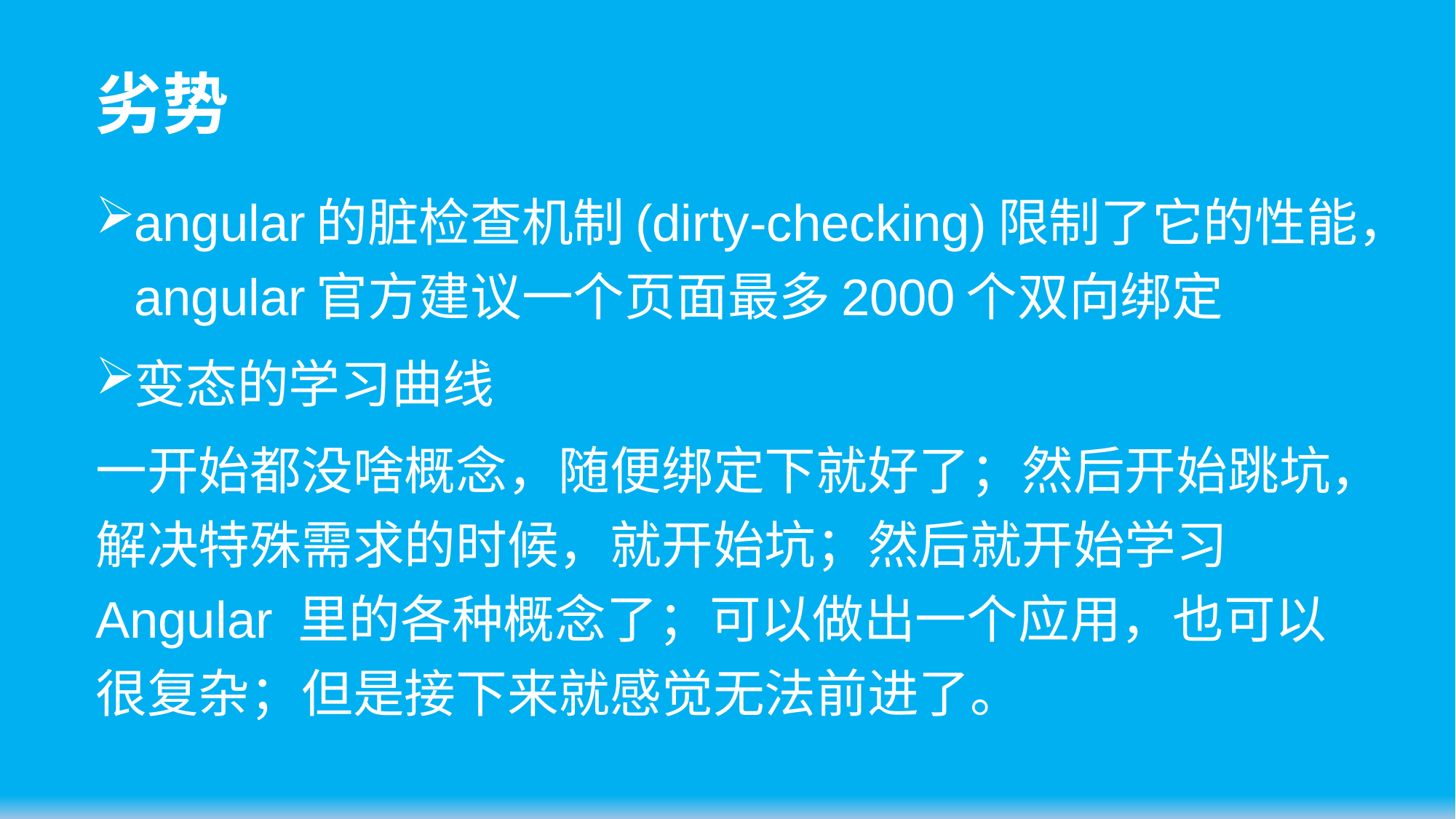

# 劣势
angular的脏检查机制(dirty-checking)限制了它的性能，angular官方建议一个页面最多2000个双向绑定
变态的学习曲线
一开始都没啥概念，随便绑定下就好了；然后开始跳坑，解决特殊需求的时候，就开始坑；然后就开始学习 Angular 里的各种概念了；可以做出一个应用，也可以很复杂；但是接下来就感觉无法前进了。